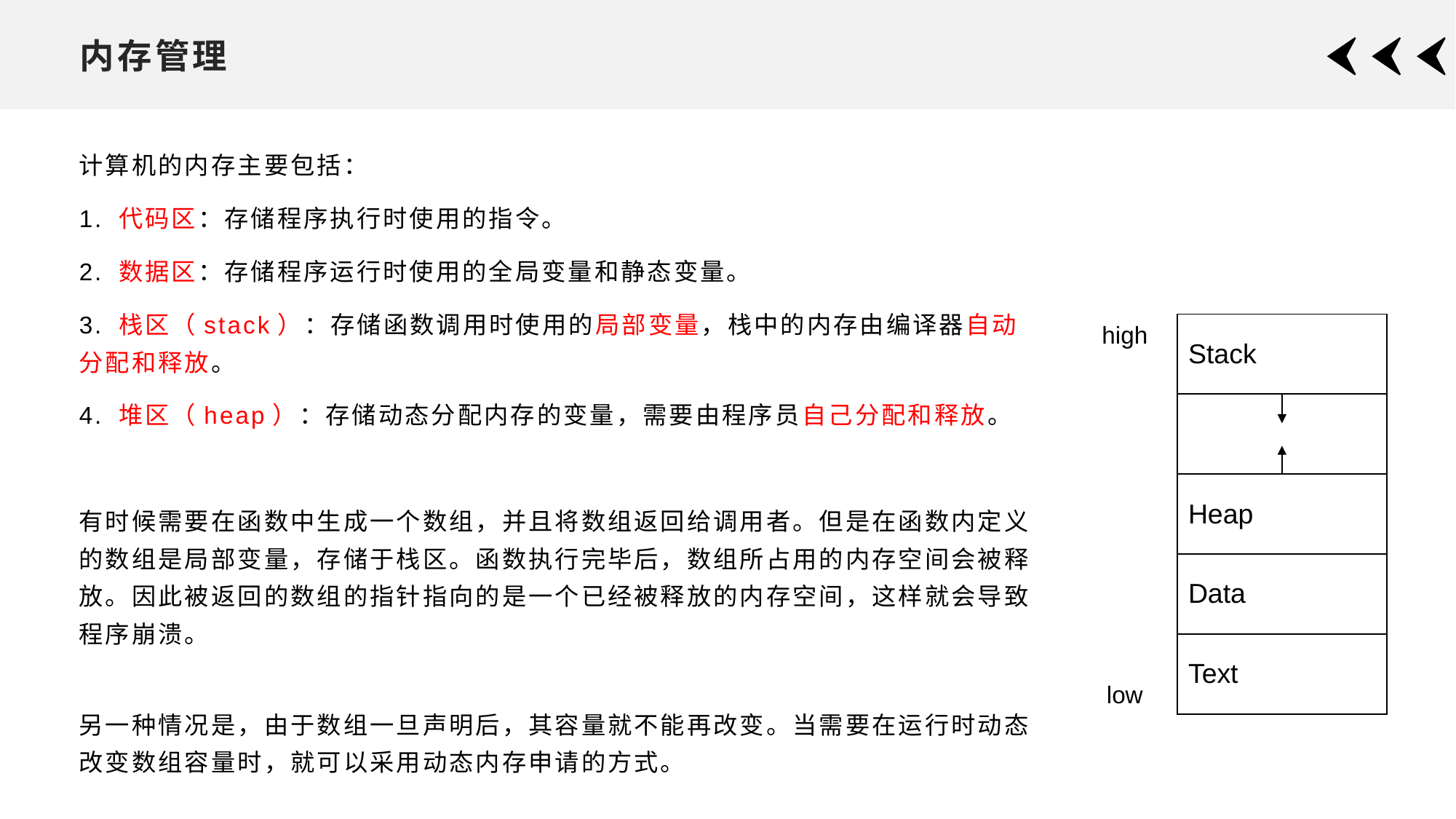

# 内存管理
计算机的内存主要包括：
1. 代码区：存储程序执行时使用的指令。
2. 数据区：存储程序运行时使用的全局变量和静态变量。
3. 栈区（stack）：存储函数调用时使用的局部变量，栈中的内存由编译器自动分配和释放。
4. 堆区（heap）：存储动态分配内存的变量，需要由程序员自己分配和释放。

有时候需要在函数中生成一个数组，并且将数组返回给调用者。但是在函数内定义的数组是局部变量，存储于栈区。函数执行完毕后，数组所占用的内存空间会被释放。因此被返回的数组的指针指向的是一个已经被释放的内存空间，这样就会导致程序崩溃。
另一种情况是，由于数组一旦声明后，其容量就不能再改变。当需要在运行时动态改变数组容量时，就可以采用动态内存申请的方式。
high
| Stack |
| --- |
|  |
| Heap |
| Data |
| Text |
low